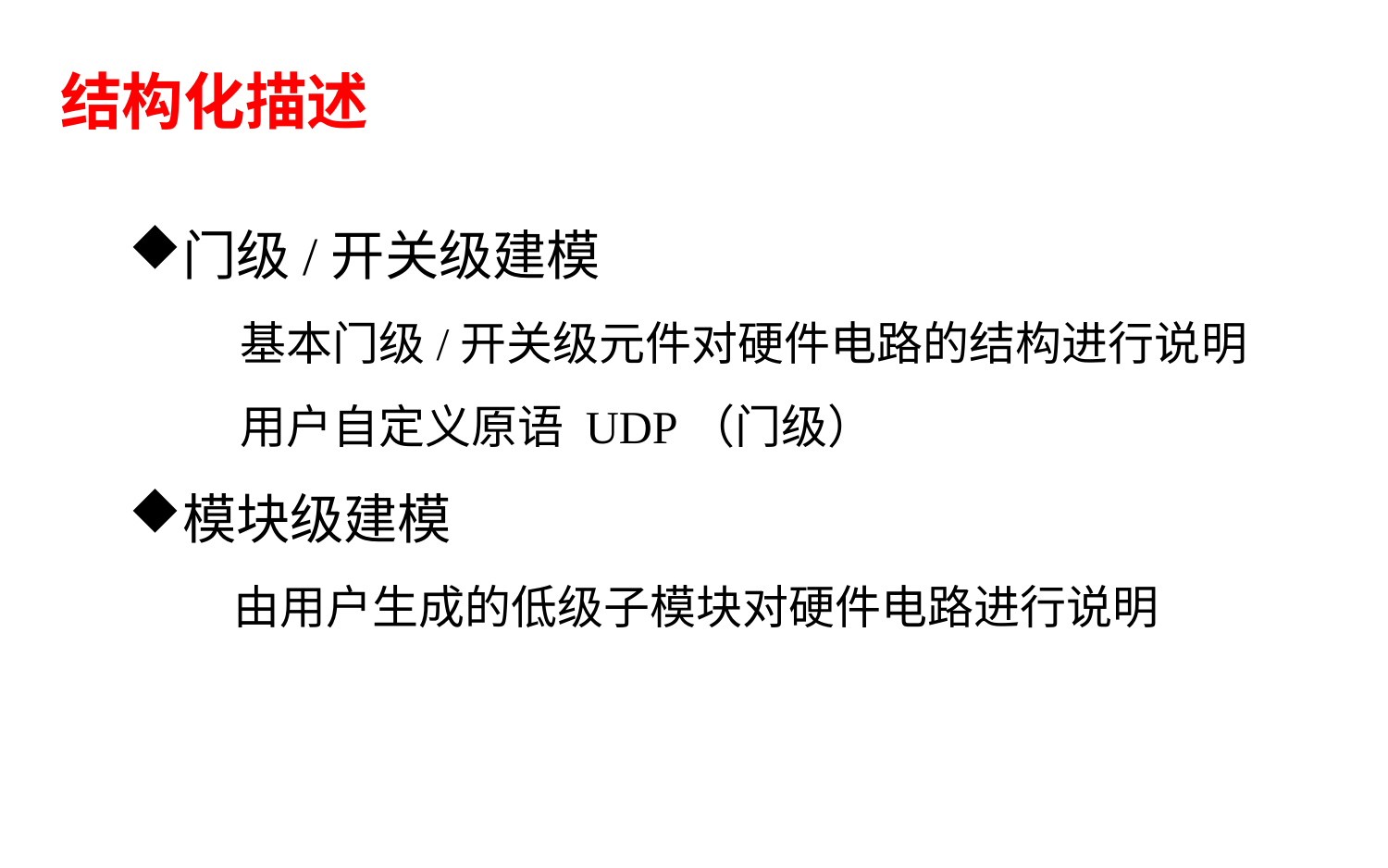

结构化描述
门级/开关级建模
   基本门级/开关级元件对硬件电路的结构进行说明
   用户自定义原语 UDP（门级）
模块级建模
         由用户生成的低级子模块对硬件电路进行说明